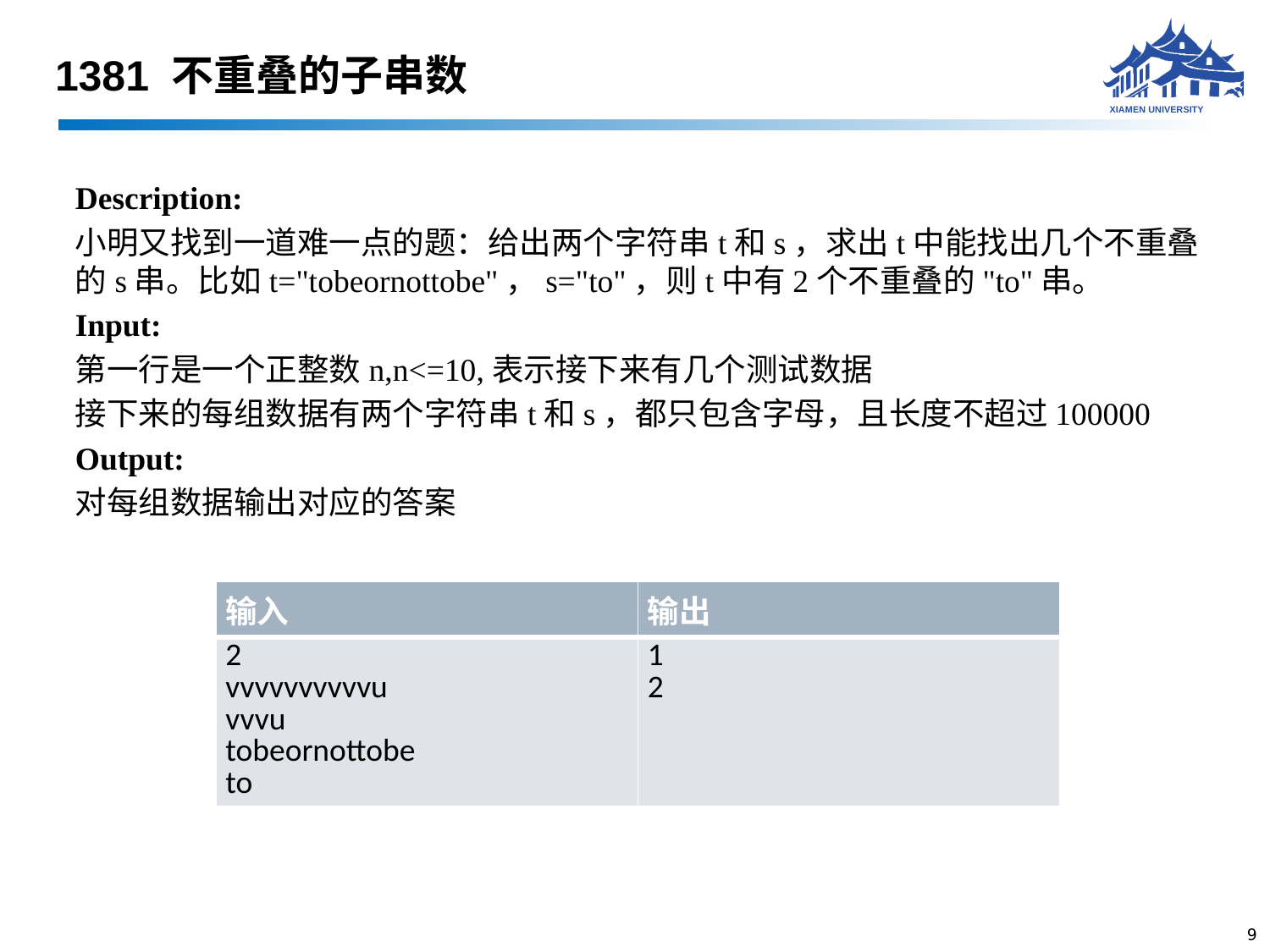

# 1381 不重叠的子串数
Description:
小明又找到一道难一点的题：给出两个字符串t和s，求出t中能找出几个不重叠的s串。比如t="tobeornottobe"，s="to"，则t中有2个不重叠的"to"串。
Input:
第一行是一个正整数n,n<=10,表示接下来有几个测试数据
接下来的每组数据有两个字符串t和s，都只包含字母，且长度不超过100000
Output:
对每组数据输出对应的答案
| 输入 | 输出 |
| --- | --- |
| 2 vvvvvvvvvvu vvvu tobeornottobe to | 1 2 |
9